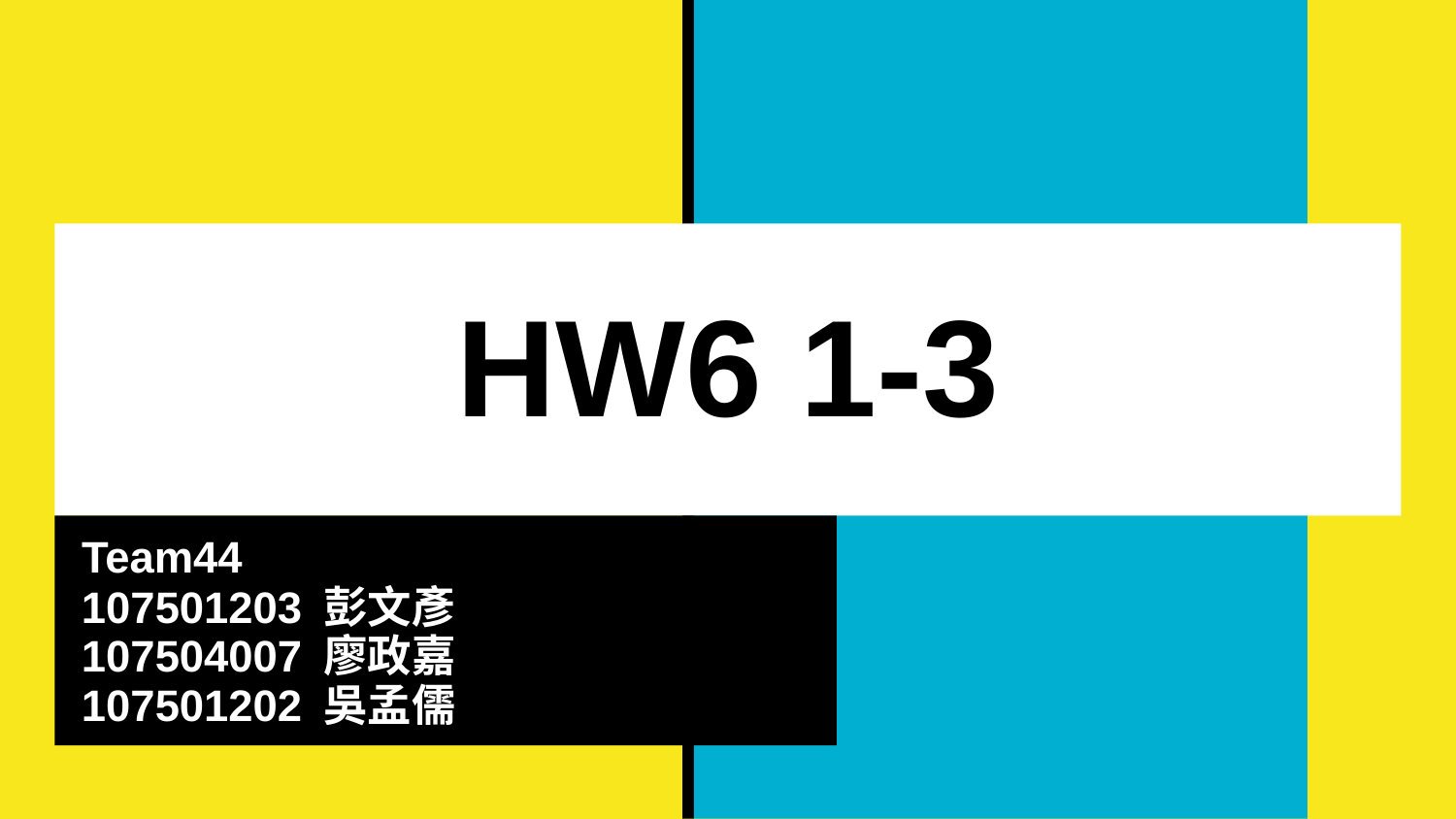

# HW6 1-3
 Team44
 107501203 彭文彥
 107504007 廖政嘉
 107501202 吳孟儒